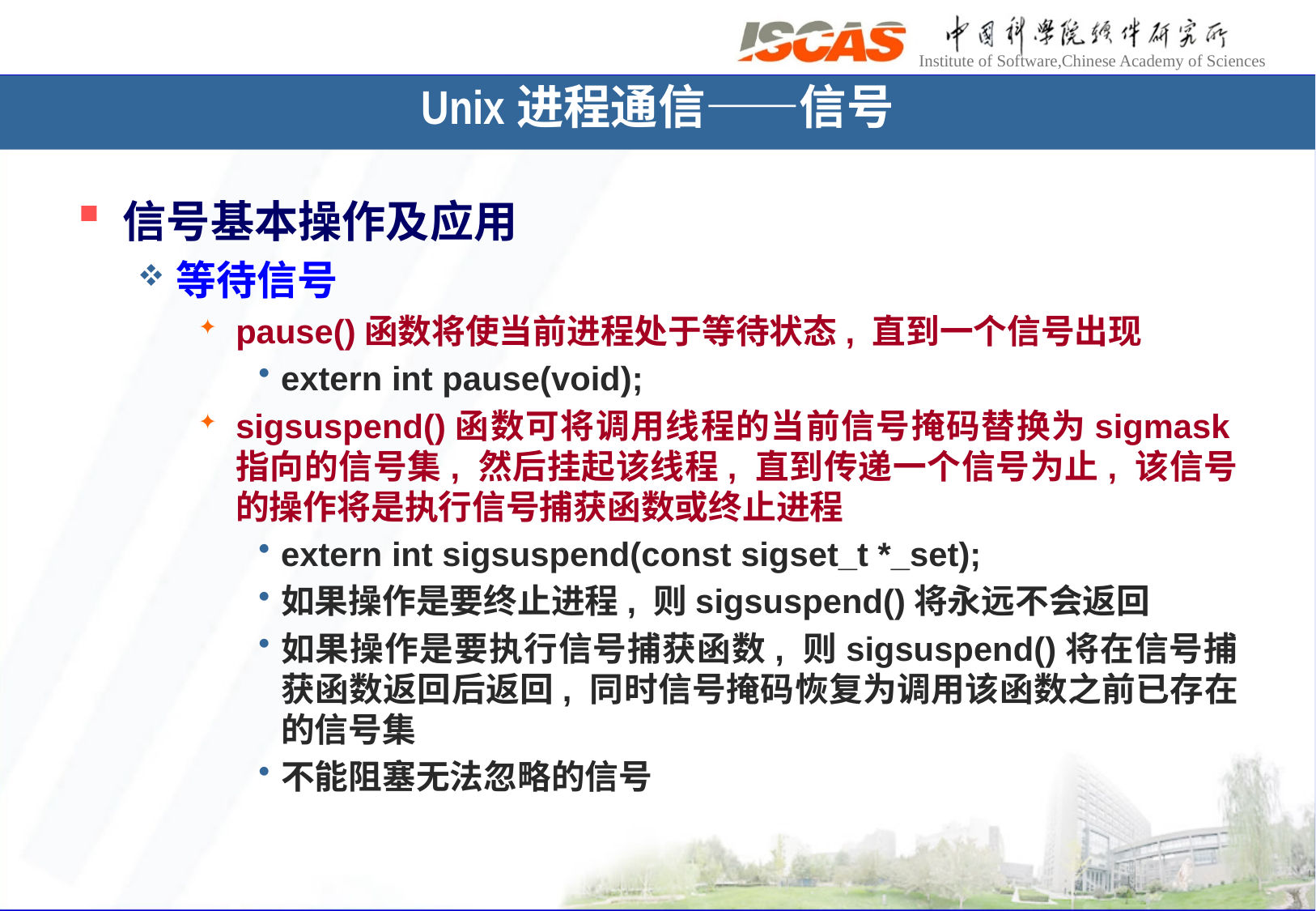

Unix进程通信——信号
信号基本操作及应用
等待信号
pause()函数将使当前进程处于等待状态, 直到一个信号出现
extern int pause(void);
sigsuspend()函数可将调用线程的当前信号掩码替换为sigmask指向的信号集, 然后挂起该线程, 直到传递一个信号为止, 该信号的操作将是执行信号捕获函数或终止进程
extern int sigsuspend(const sigset_t *_set);
如果操作是要终止进程, 则sigsuspend()将永远不会返回
如果操作是要执行信号捕获函数, 则sigsuspend()将在信号捕获函数返回后返回, 同时信号掩码恢复为调用该函数之前已存在的信号集
不能阻塞无法忽略的信号